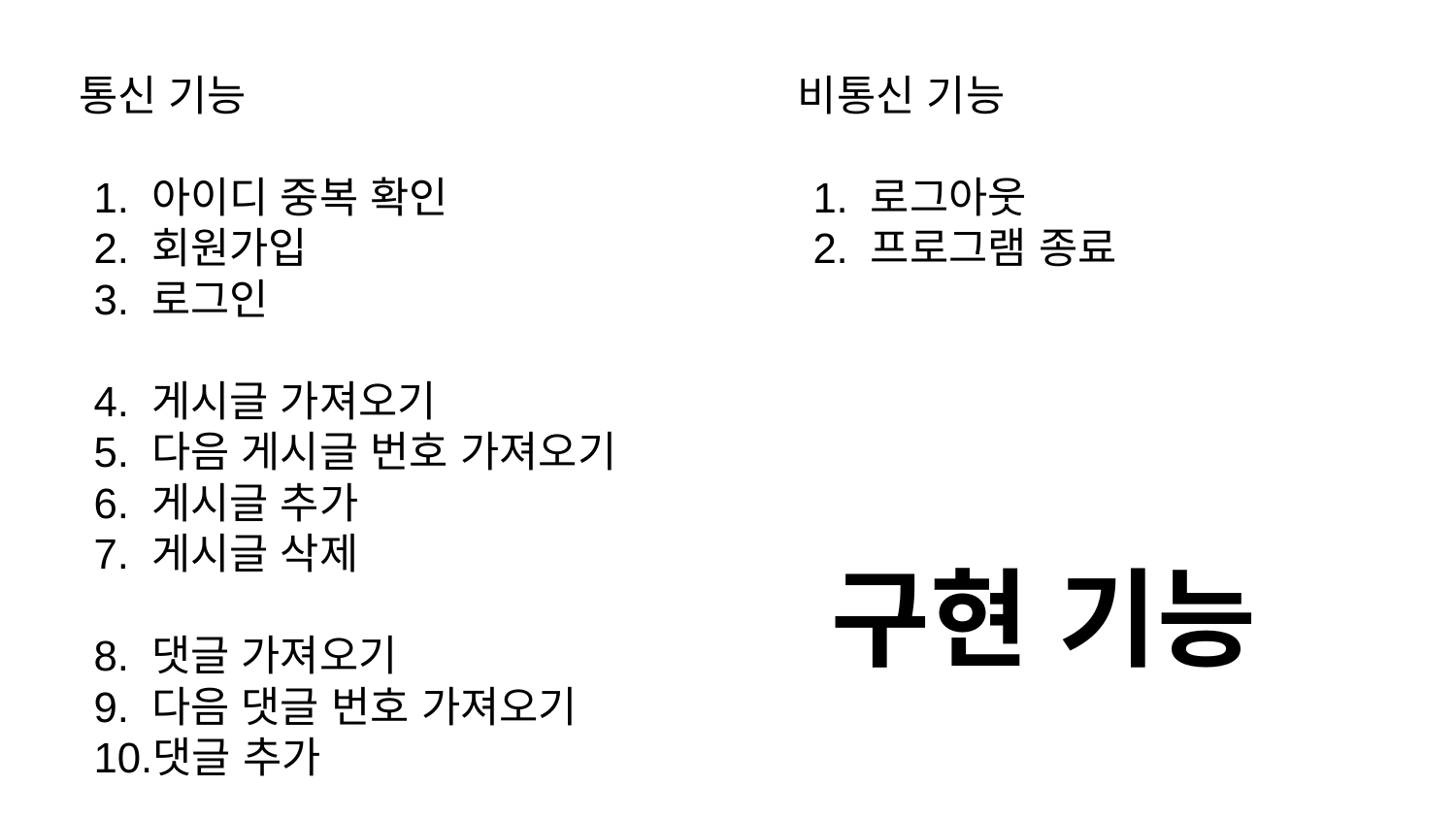

통신 기능

아이디 중복 확인
회원가입
로그인

게시글 가져오기
다음 게시글 번호 가져오기
게시글 추가
게시글 삭제

댓글 가져오기
다음 댓글 번호 가져오기
댓글 추가

비통신 기능

로그아웃
프로그램 종료

구현 기능